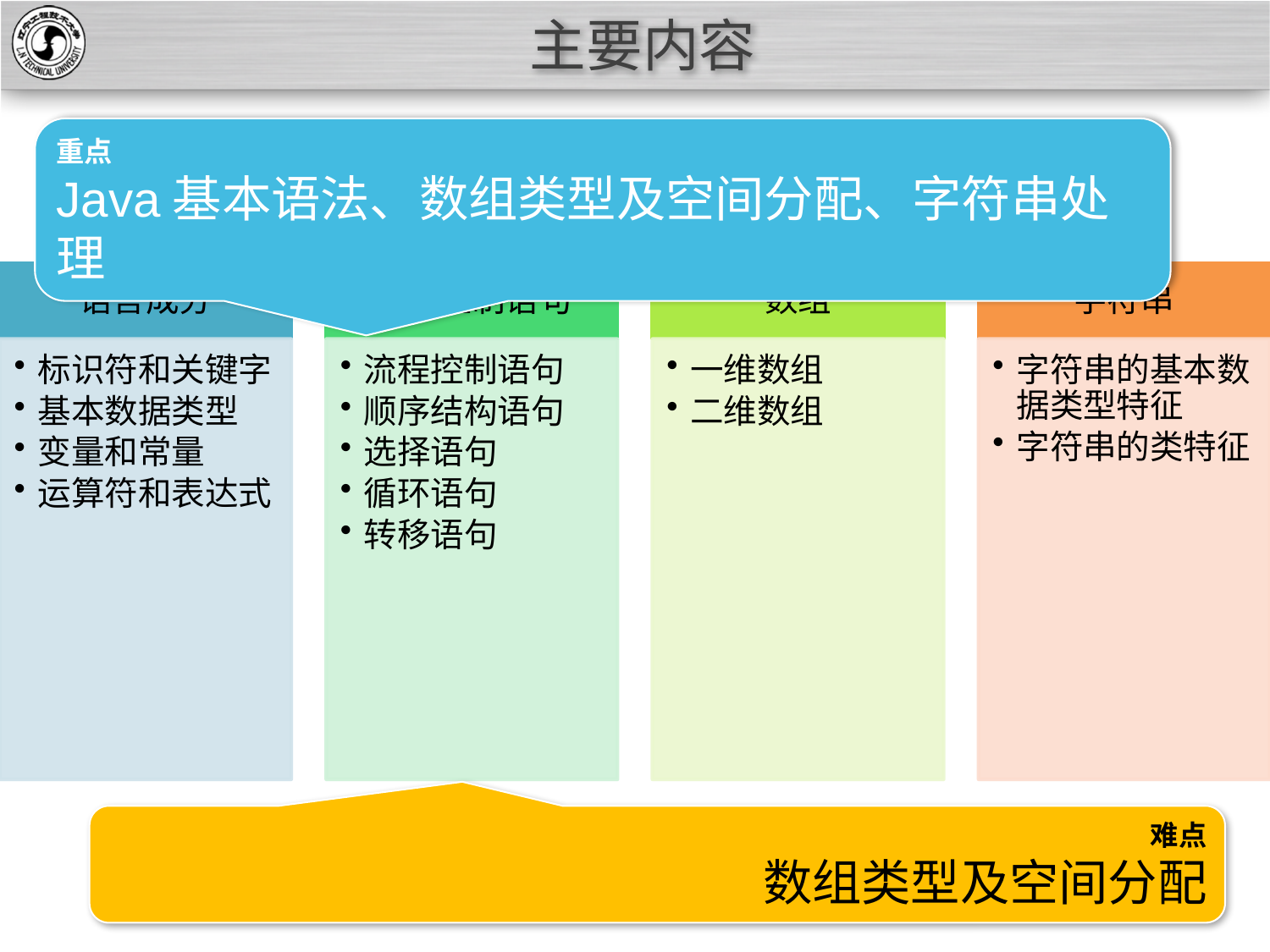

# 主要内容
重点
Java基本语法、数组类型及空间分配、字符串处理
语言成分
标识符和关键字
基本数据类型
变量和常量
运算符和表达式
流程控制语句
流程控制语句
顺序结构语句
选择语句
循环语句
转移语句
数组
一维数组
二维数组
字符串
字符串的基本数据类型特征
字符串的类特征
难点
数组类型及空间分配